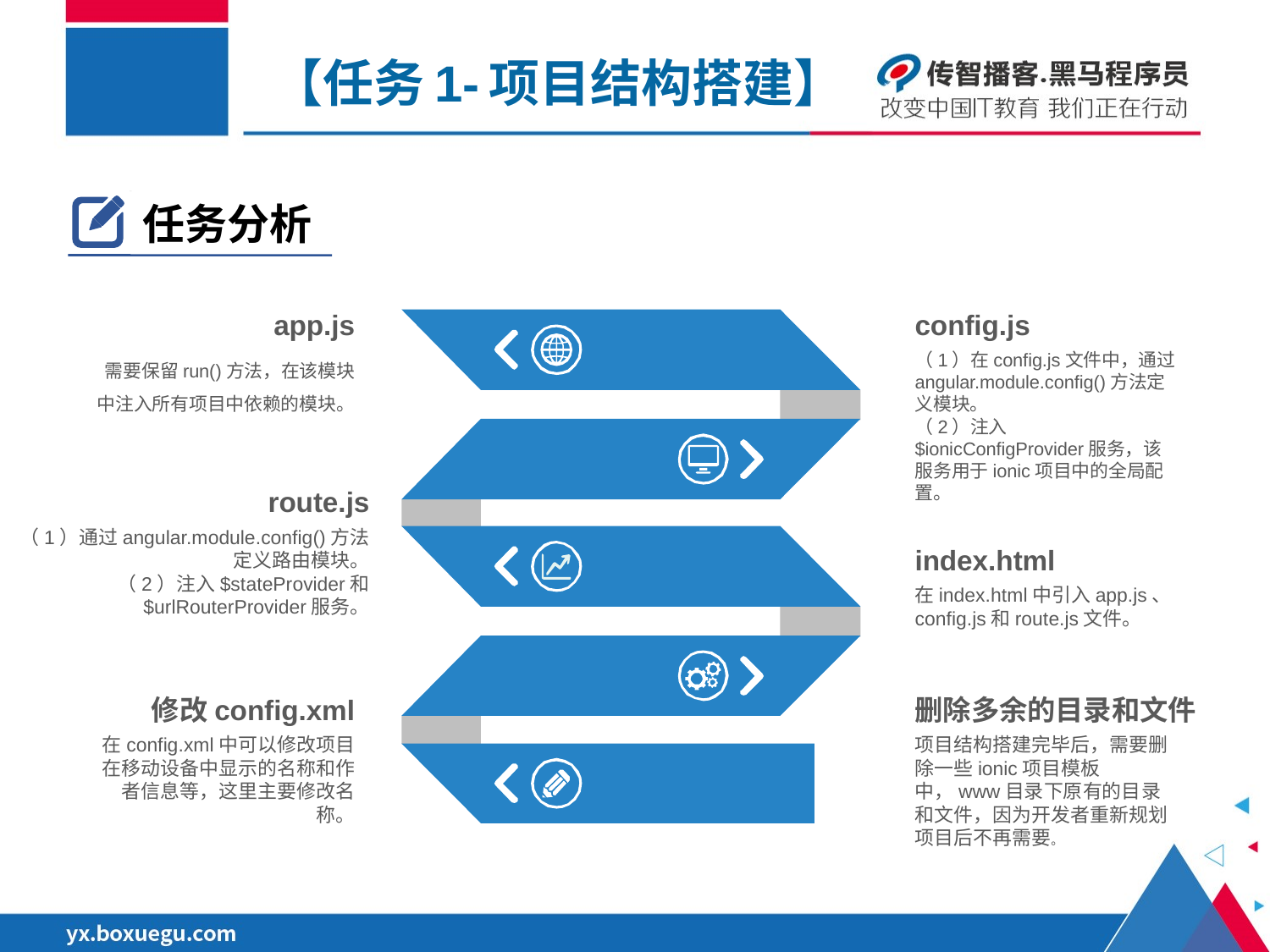

【任务1-项目结构搭建】
任务分析

app.js
config.js

需要保留run()方法，在该模块中注入所有项目中依赖的模块。
（1）在config.js文件中，通过angular.module.config()方法定义模块。
（2）注入$ionicConfigProvider服务，该服务用于ionic项目中的全局配置。

route.js

（1）通过angular.module.config()方法定义路由模块。
（2）注入$stateProvider和 $urlRouterProvider服务。

index.html

在index.html中引入app.js、config.js和route.js文件。

修改config.xml
删除多余的目录和文件

在config.xml中可以修改项目在移动设备中显示的名称和作者信息等，这里主要修改名称。
项目结构搭建完毕后，需要删除一些ionic项目模板中，www目录下原有的目录和文件，因为开发者重新规划项目后不再需要。